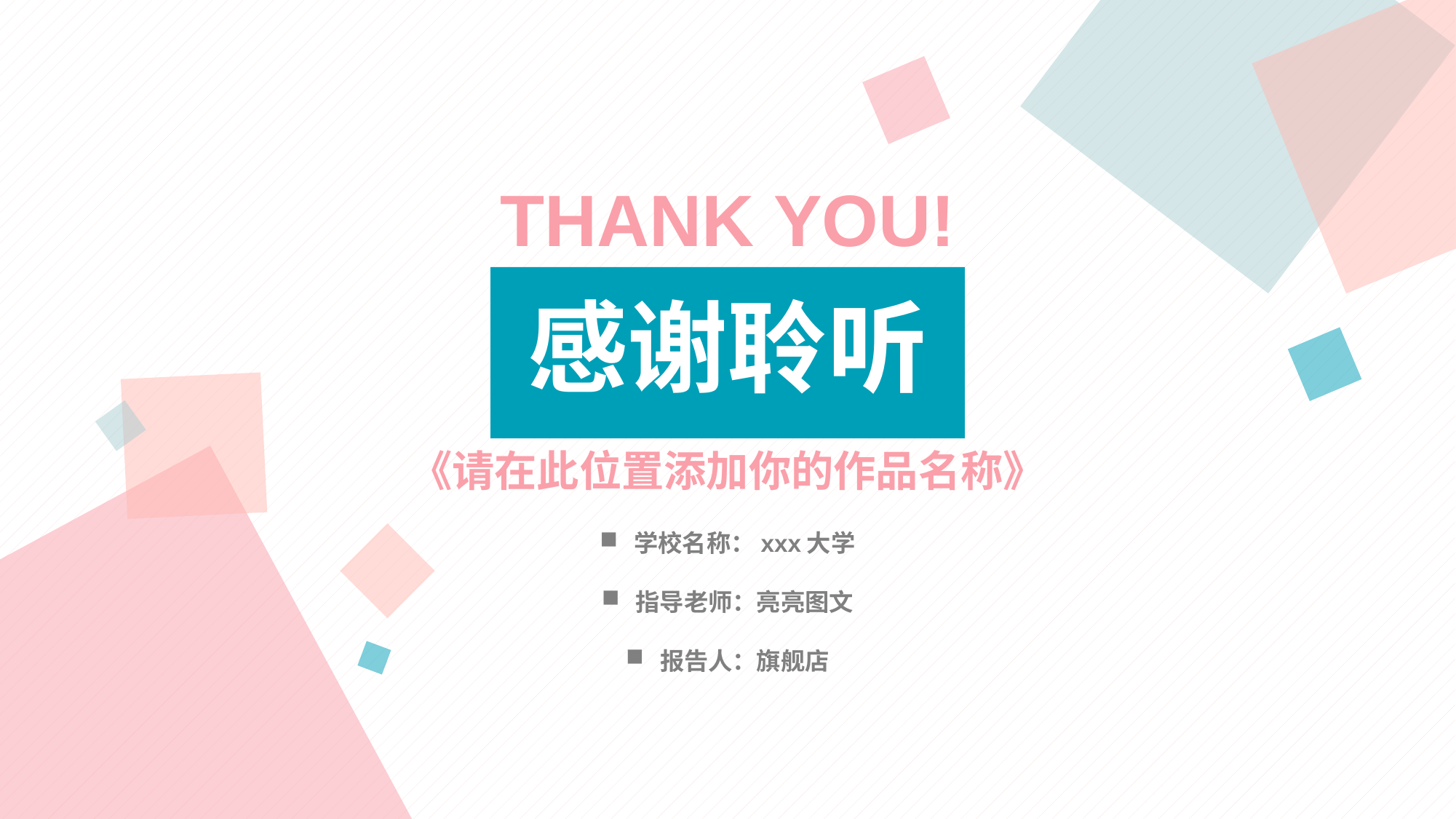

THANK YOU!
感谢聆听
《请在此位置添加你的作品名称》
学校名称：xxx大学
指导老师：亮亮图文
报告人：旗舰店